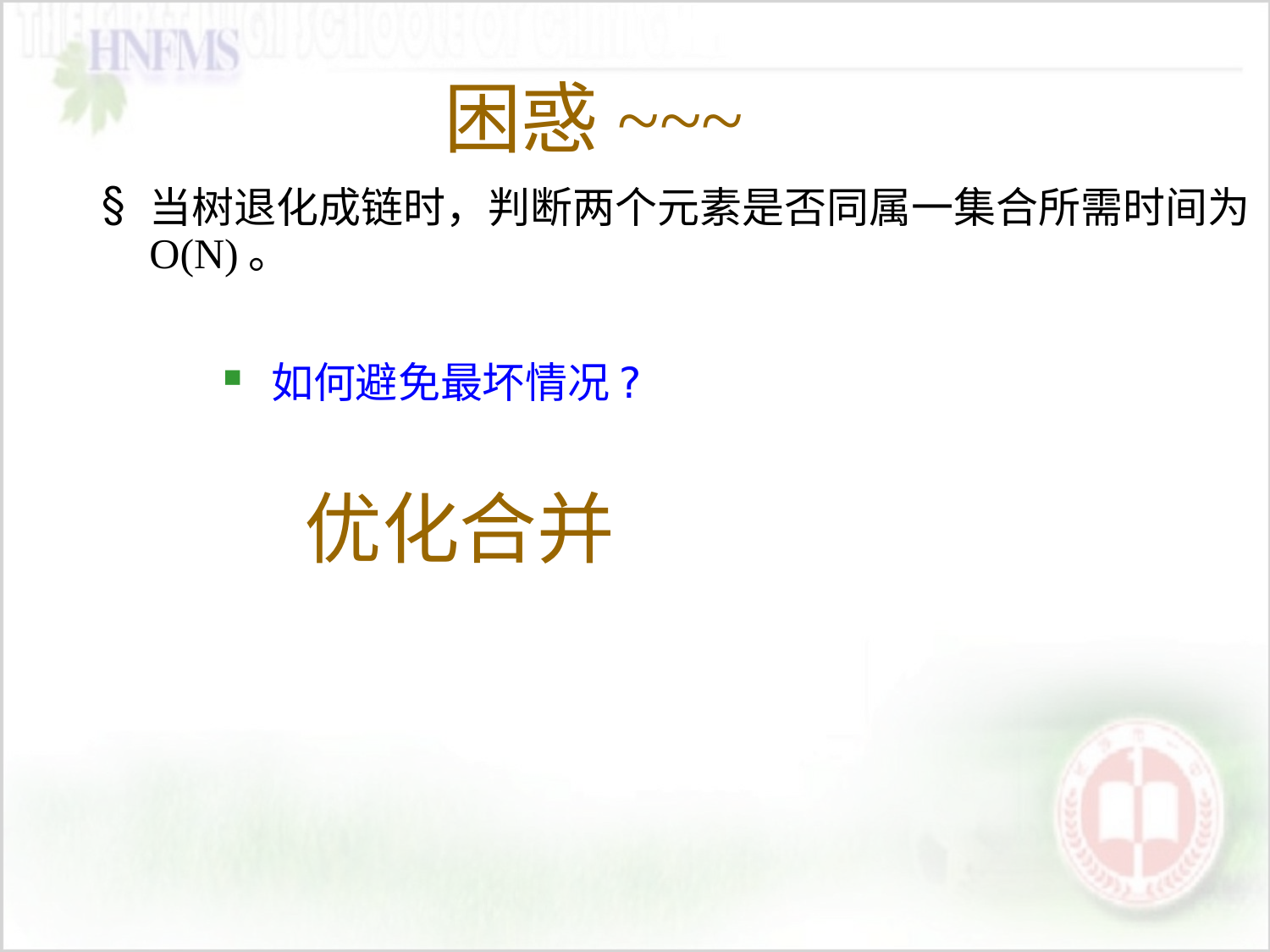

# 困惑~~~
当树退化成链时，判断两个元素是否同属一集合所需时间为O(N)。
如何避免最坏情况?
优化合并